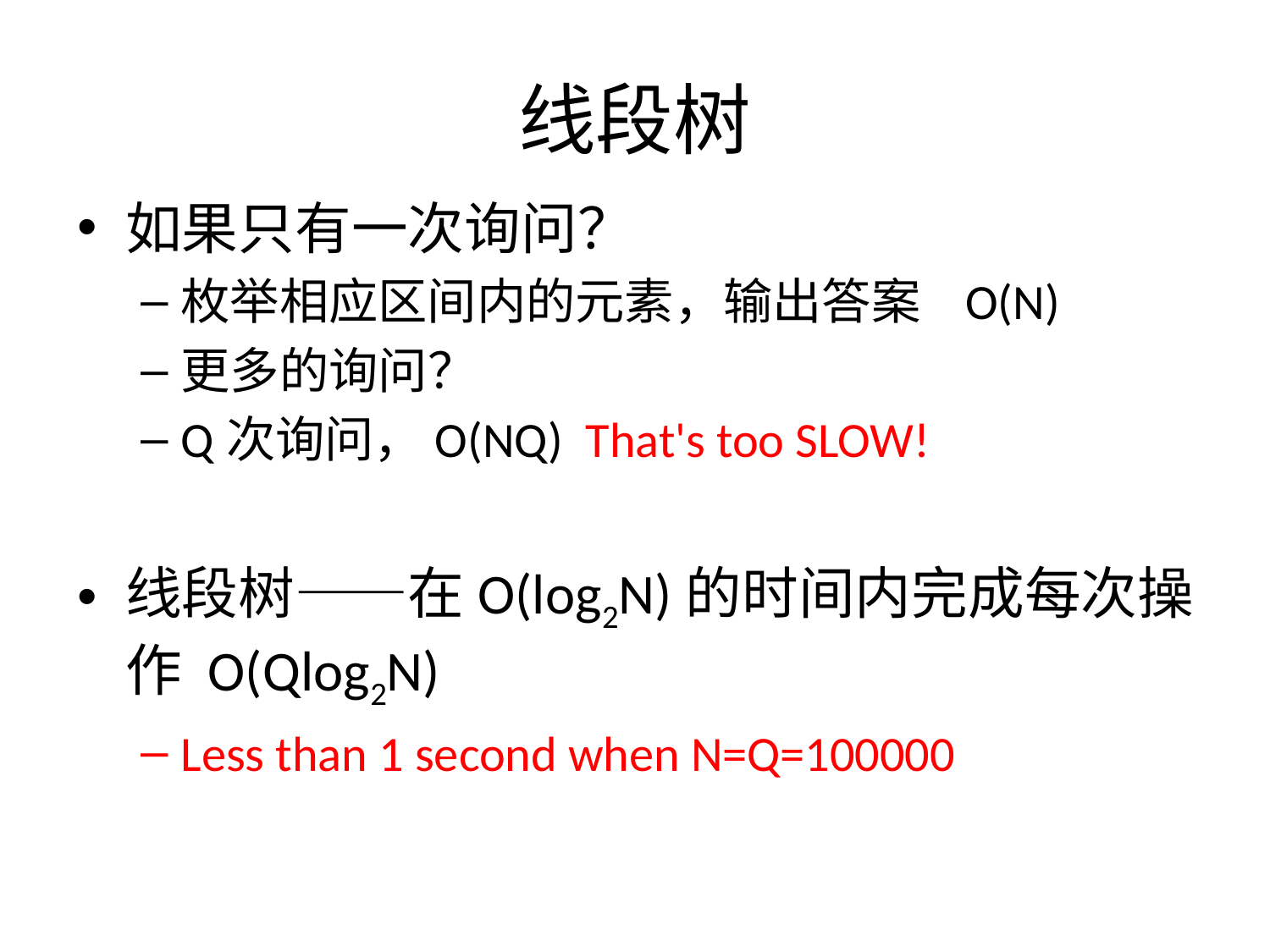

线段树
如果只有一次询问？
枚举相应区间内的元素，输出答案   O(N)
更多的询问？
Q次询问，O(NQ)  That's too SLOW!

线段树——在O(log2N)的时间内完成每次操作 O(Qlog2N)
Less than 1 second when N=Q=100000